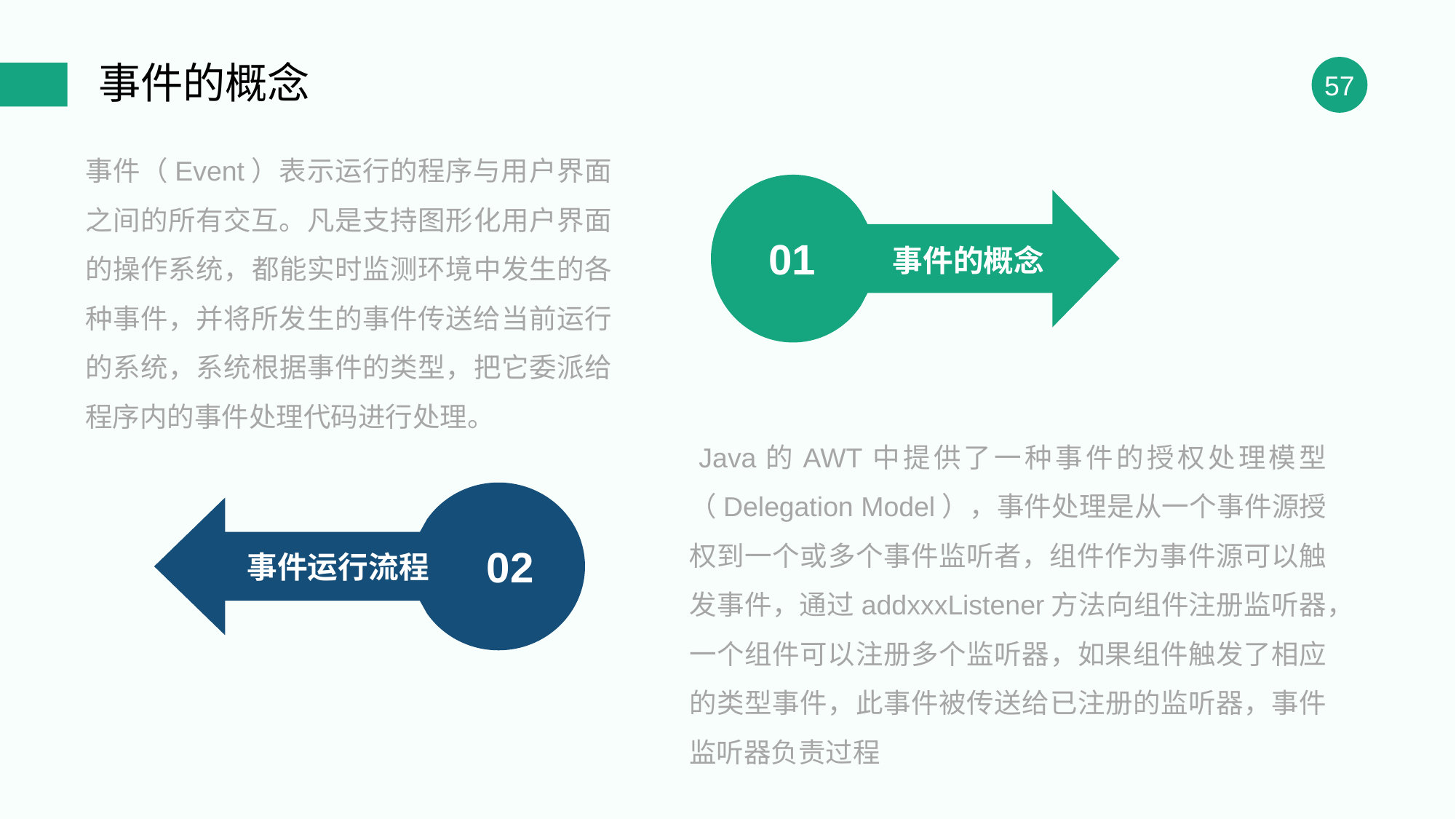

事件的概念
事件（Event）表示运行的程序与用户界面之间的所有交互。凡是支持图形化用户界面的操作系统，都能实时监测环境中发生的各种事件，并将所发生的事件传送给当前运行的系统，系统根据事件的类型，把它委派给程序内的事件处理代码进行处理。

事件的概念
01
 Java的AWT中提供了一种事件的授权处理模型（Delegation Model），事件处理是从一个事件源授权到一个或多个事件监听者，组件作为事件源可以触发事件，通过addxxxListener方法向组件注册监听器，一个组件可以注册多个监听器，如果组件触发了相应的类型事件，此事件被传送给已注册的监听器，事件监听器负责过程

事件运行流程
02